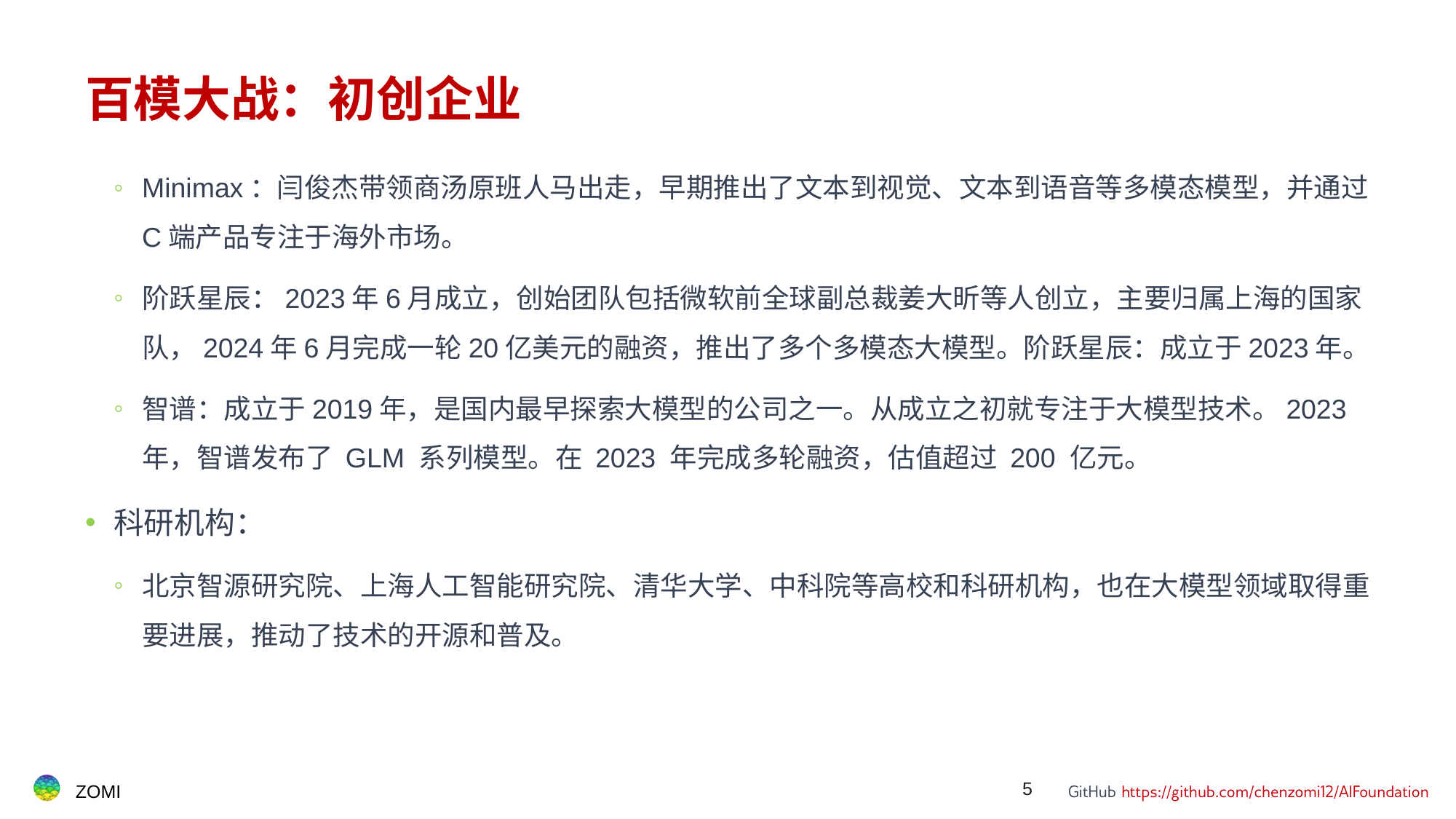

# 百模大战：初创企业
Minimax：闫俊杰带领商汤原班人马出走，早期推出了文本到视觉、文本到语音等多模态模型，并通过 C端产品专注于海外市场。
阶跃星辰：2023年6月成立，创始团队包括微软前全球副总裁姜大昕等人创立，主要归属上海的国家队，2024年6月完成一轮20亿美元的融资，推出了多个多模态大模型。阶跃星辰：成立于2023年。
智谱：成立于2019年，是国内最早探索大模型的公司之一。从成立之初就专注于大模型技术。2023年，智谱发布了 GLM 系列模型。在 2023 年完成多轮融资，估值超过 200 亿元。
科研机构：
北京智源研究院、上海人工智能研究院、清华大学、中科院等高校和科研机构，也在大模型领域取得重要进展，推动了技术的开源和普及。